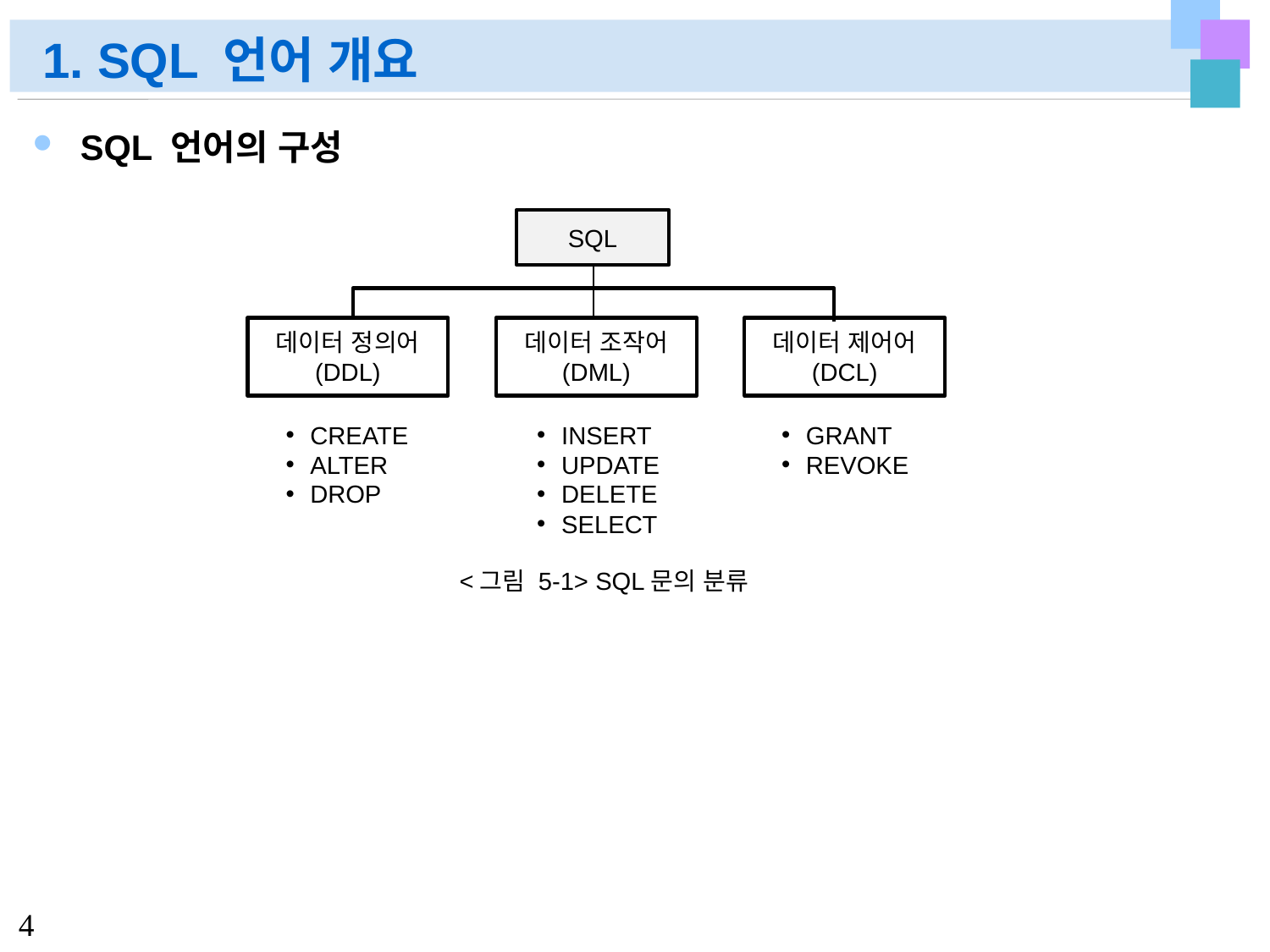

# 1. SQL 언어 개요
SQL 언어의 구성

SQL

데이터 정의어
(DDL)
데이터 조작어
(DML)
데이터 제어어
(DCL)
CREATE
ALTER
DROP
INSERT
UPDATE
DELETE
SELECT
GRANT
REVOKE
<그림 5-1> SQL문의 분류